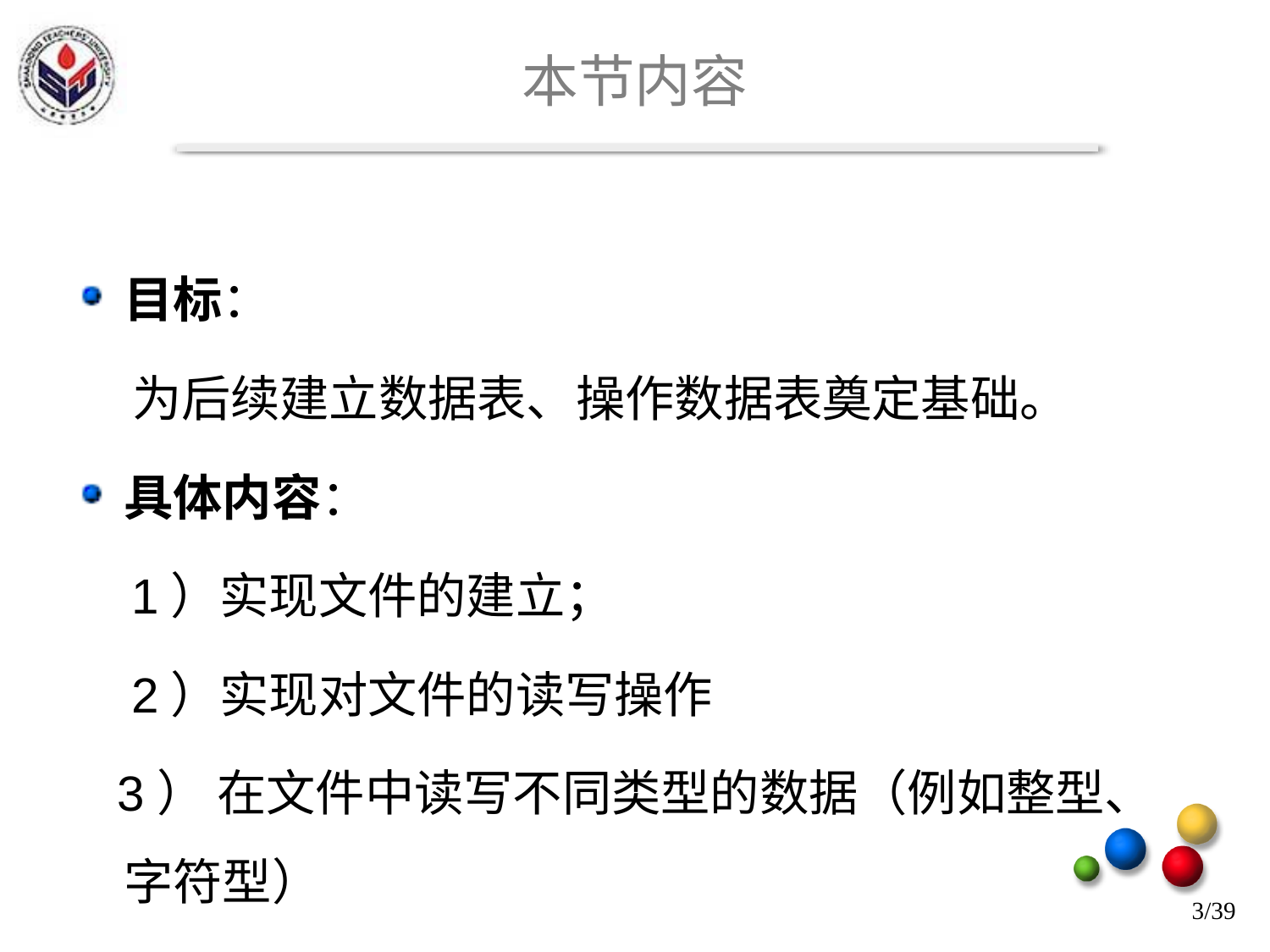

# 本节内容
目标：
    为后续建立数据表、操作数据表奠定基础。
具体内容：
    1）实现文件的建立；
    2）实现对文件的读写操作
   3） 在文件中读写不同类型的数据（例如整型、字符型）
3/39